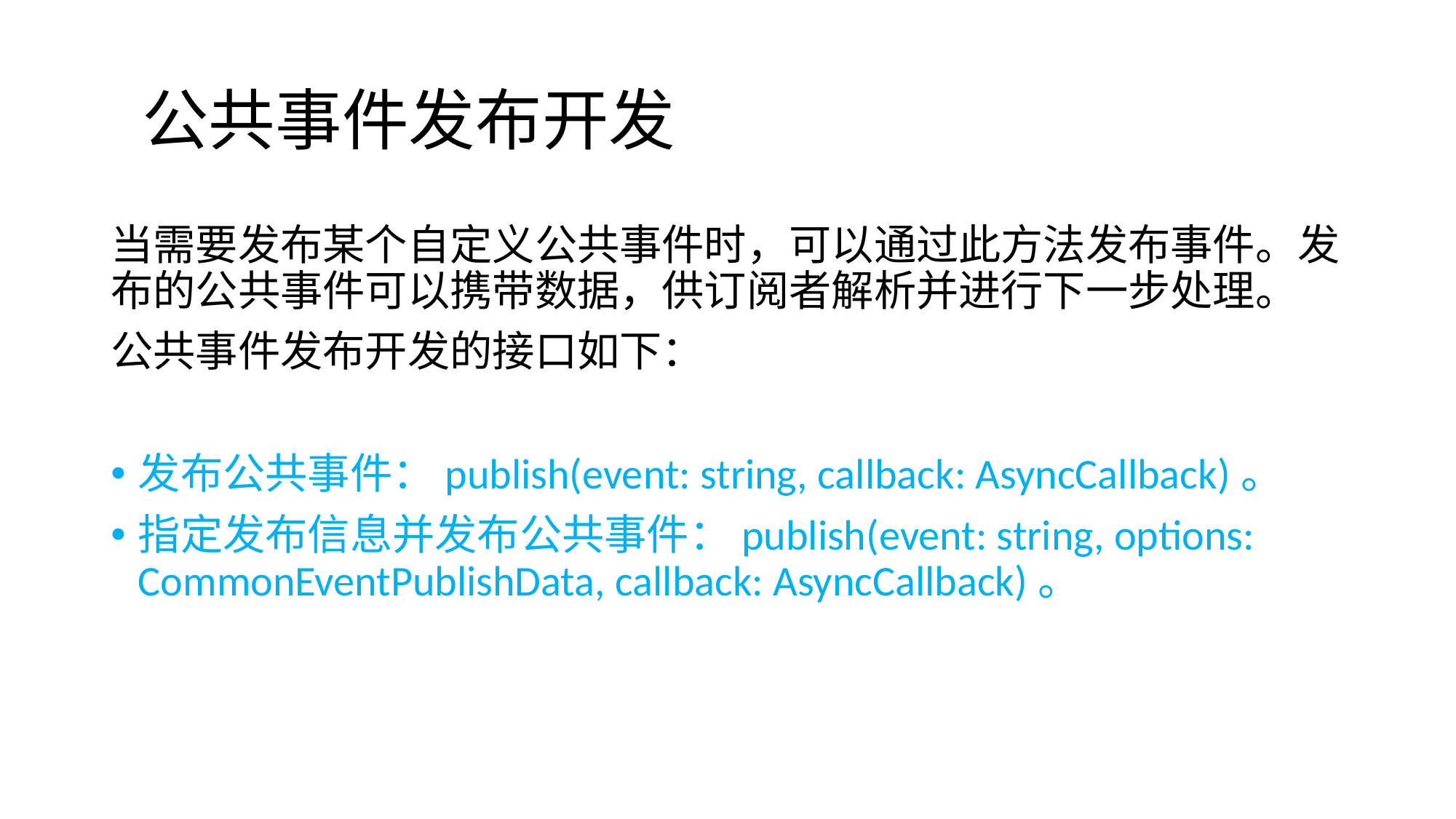

# 公共事件发布开发
当需要发布某个自定义公共事件时，可以通过此方法发布事件。发布的公共事件可以携带数据，供订阅者解析并进行下一步处理。
公共事件发布开发的接口如下：

发布公共事件：publish(event: string, callback: AsyncCallback)。
指定发布信息并发布公共事件：publish(event: string, options: CommonEventPublishData, callback: AsyncCallback)。